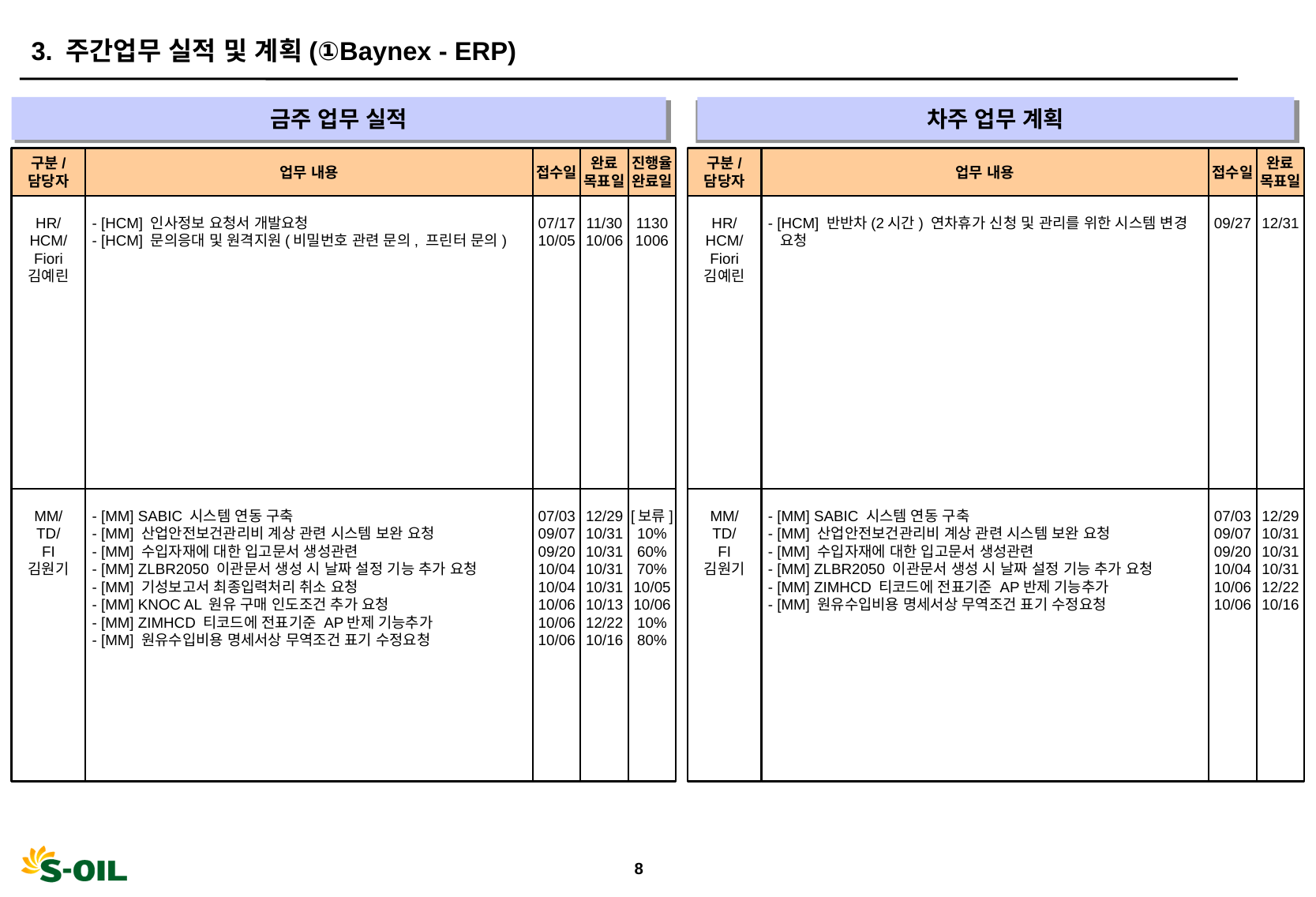

3. 주간업무 실적 및 계획(①Baynex - ERP)
금주 업무 실적
차주 업무 계획
" "
" "
구분/
담당자
업무 내용
접수일
완료
목표일
진행율
완료일
구분/
담당자
업무 내용
접수일
완료
목표일
HR/
HCM/
Fiori
김예린

- [HCM] 인사정보 요청서 개발요청
- [HCM] 문의응대 및 원격지원(비밀번호 관련 문의, 프린터 문의)
07/17
10/05
11/30
10/06
1130
1006
HR/
HCM/
Fiori
김예린

- [HCM] 반반차(2시간) 연차휴가 신청 및 관리를 위한 시스템 변경
   요청
09/27
12/31
MM/
TD/
FI
김원기

- [MM] SABIC 시스템 연동 구축
- [MM] 산업안전보건관리비 계상 관련 시스템 보완 요청
- [MM] 수입자재에 대한 입고문서 생성관련
- [MM] ZLBR2050 이관문서 생성 시 날짜 설정 기능 추가 요청
- [MM] 기성보고서 최종입력처리 취소 요청
- [MM] KNOC AL 원유 구매 인도조건 추가 요청
- [MM] ZIMHCD 티코드에 전표기준 AP반제 기능추가
- [MM] 원유수입비용 명세서상 무역조건 표기 수정요청
07/03
09/07
09/20
10/04
10/04
10/06
10/06
10/06
12/29
10/31
10/31
10/31
10/31
10/13
12/22
10/16
[보류]
10%
60%
70%
10/05
10/06
10%
80%
MM/
TD/
FI
김원기

- [MM] SABIC 시스템 연동 구축
- [MM] 산업안전보건관리비 계상 관련 시스템 보완 요청
- [MM] 수입자재에 대한 입고문서 생성관련
- [MM] ZLBR2050 이관문서 생성 시 날짜 설정 기능 추가 요청
- [MM] ZIMHCD 티코드에 전표기준 AP반제 기능추가
- [MM] 원유수입비용 명세서상 무역조건 표기 수정요청
07/03
09/07
09/20
10/04
10/06
10/06
12/29
10/31
10/31
10/31
12/22
10/16